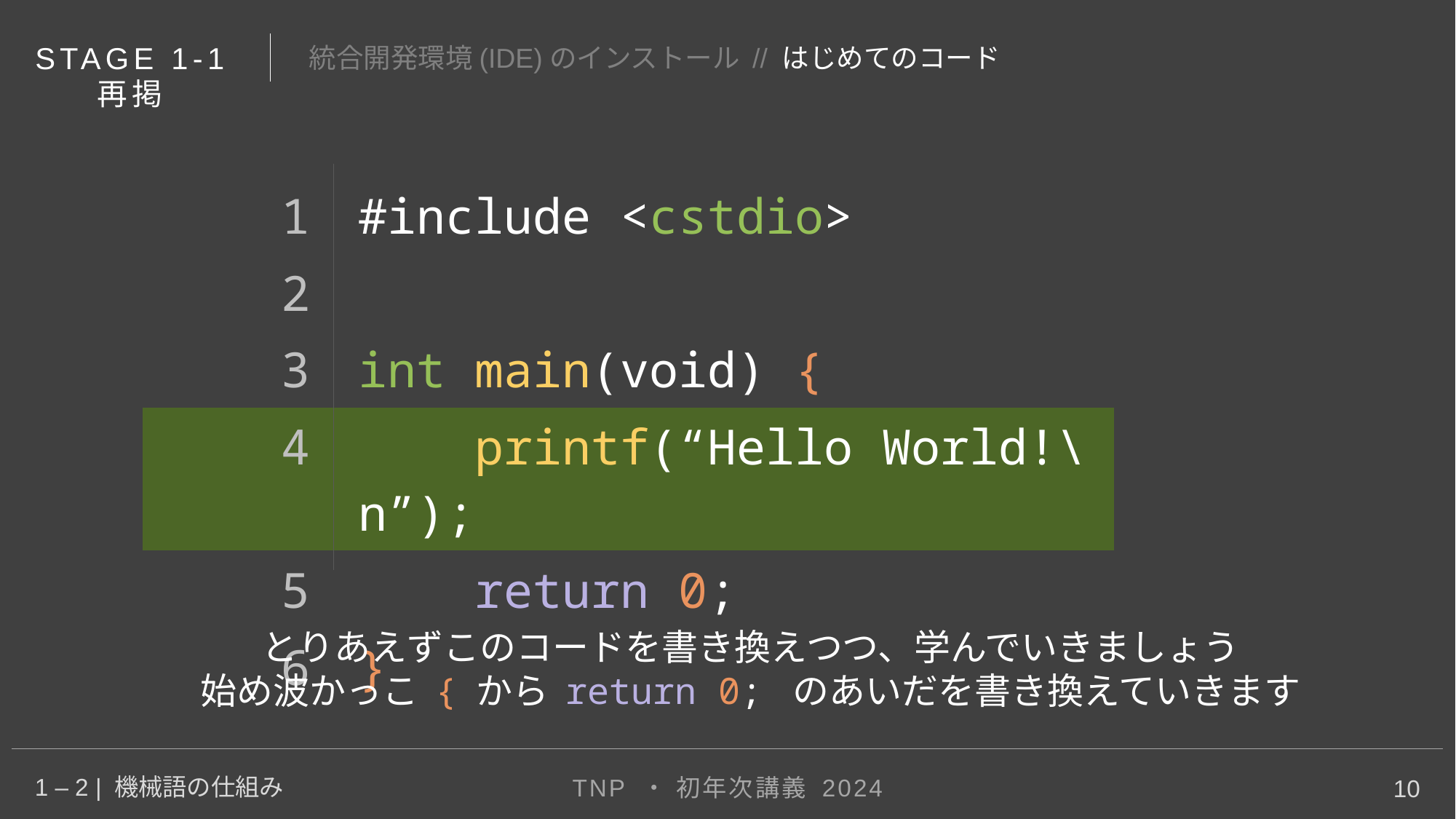

STAGE 1-1
再掲
統合開発環境(IDE)のインストール // はじめてのコード

| 1 |  | #include <cstdio> |
| --- | --- | --- |
| 2 |  |  |
| 3 |  | int main(void) { |
| 4 |  | printf(“Hello World!\n”); |
| 5 |  | return 0; |
| 6 |  | } |
とりあえずこのコードを書き換えつつ、学んでいきましょう
始め波かっこ { から return 0; のあいだを書き換えていきます
10
1 – 2 | 機械語の仕組み